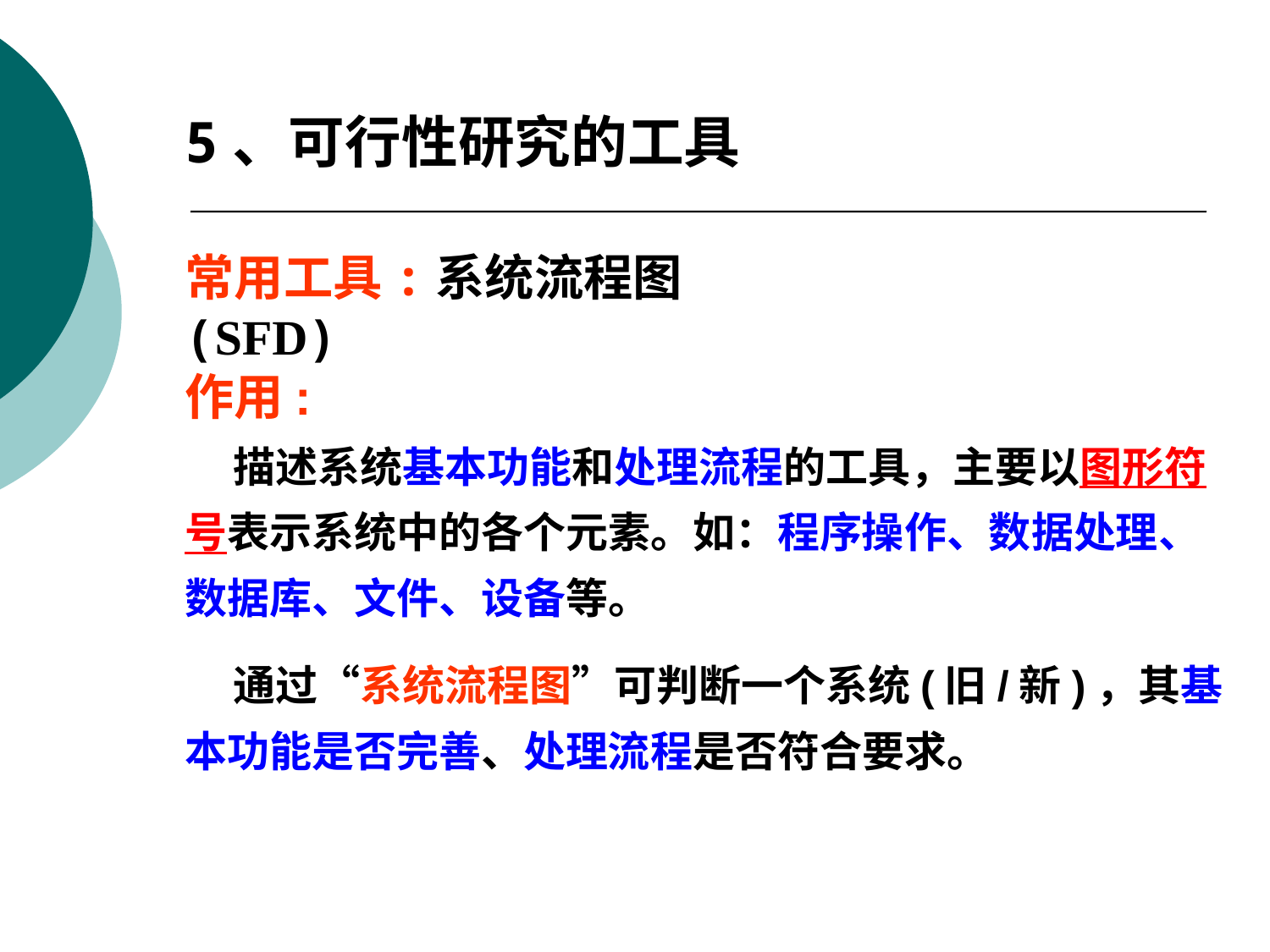

5、可行性研究的工具
常用工具:系统流程图(SFD)
作用:
    描述系统基本功能和处理流程的工具，主要以图形符号表示系统中的各个元素。如：程序操作、数据处理、数据库、文件、设备等。
    通过“系统流程图”可判断一个系统(旧/新)，其基本功能是否完善、处理流程是否符合要求。